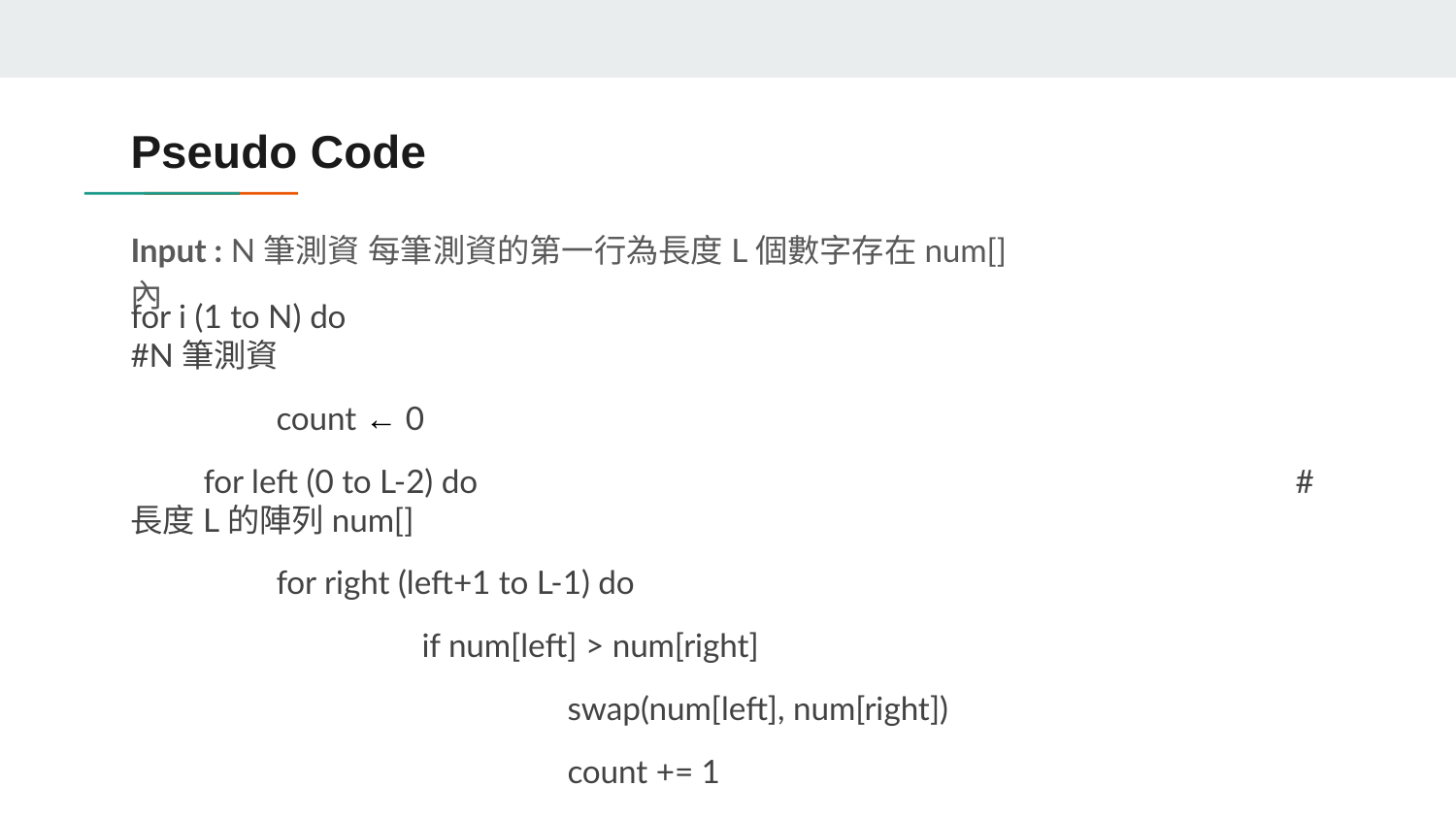

# Pseudo Code
Input : N筆測資 每筆測資的第一行為長度L個數字存在num[]內
for i (1 to N) do 							#N筆測資
	count ← 0
for left (0 to L-2) do						# 長度L的陣列num[]
	for right (left+1 to L-1) do
		if num[left] > num[right]
			swap(num[left], num[right])
			count += 1
	print(“Optimal swapping takes {count} swaps.”)